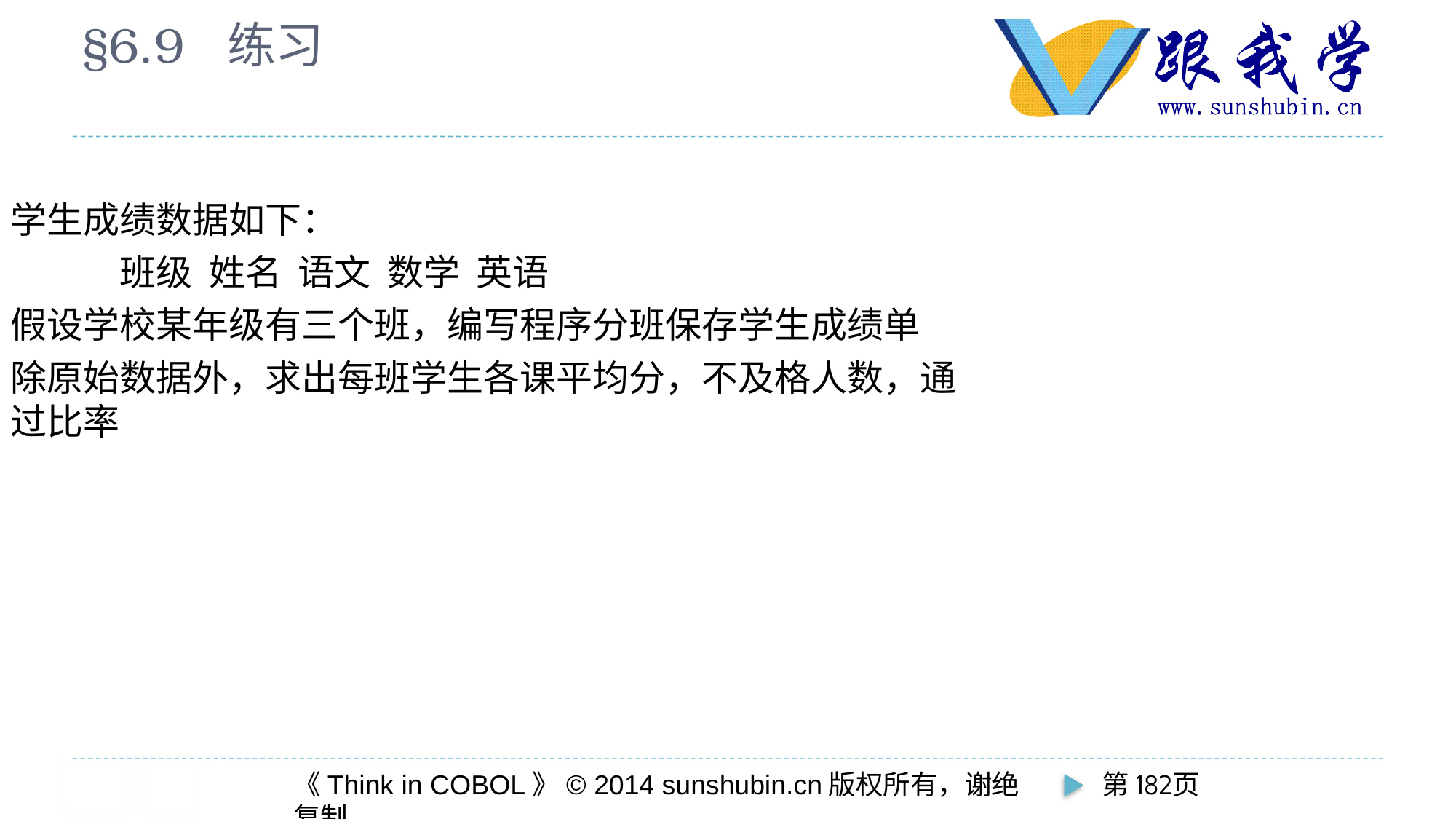

# §6.9  练习
学生成绩数据如下：
	班级  姓名  语文  数学  英语
假设学校某年级有三个班，编写程序分班保存学生成绩单
除原始数据外，求出每班学生各课平均分，不及格人数，通过比率